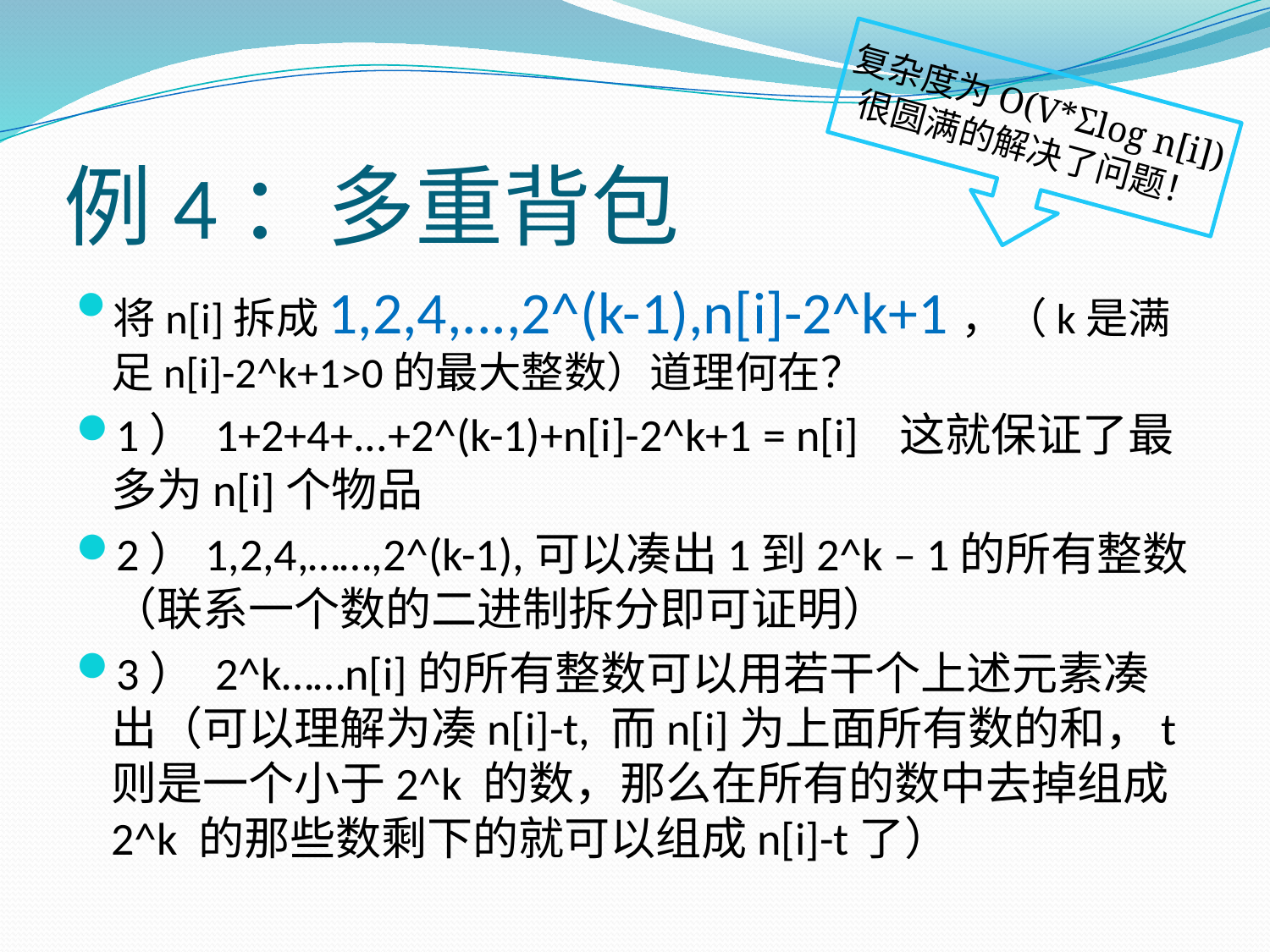

复杂度为O(V*Σlog n[i])
很圆满的解决了问题！
# 例4：多重背包
将n[i]拆成1,2,4,...,2^(k-1),n[i]-2^k+1，（k是满足n[i]-2^k+1>0的最大整数）道理何在？
1） 1+2+4+...+2^(k-1)+n[i]-2^k+1 = n[i]   这就保证了最多为n[i]个物品
2）1,2,4,……,2^(k-1),可以凑出1到2^k – 1的所有整数（联系一个数的二进制拆分即可证明）
3） 2^k……n[i]的所有整数可以用若干个上述元素凑出（可以理解为凑n[i]-t, 而n[i]为上面所有数的和，t则是一个小于2^k 的数，那么在所有的数中去掉组成2^k 的那些数剩下的就可以组成n[i]-t了）